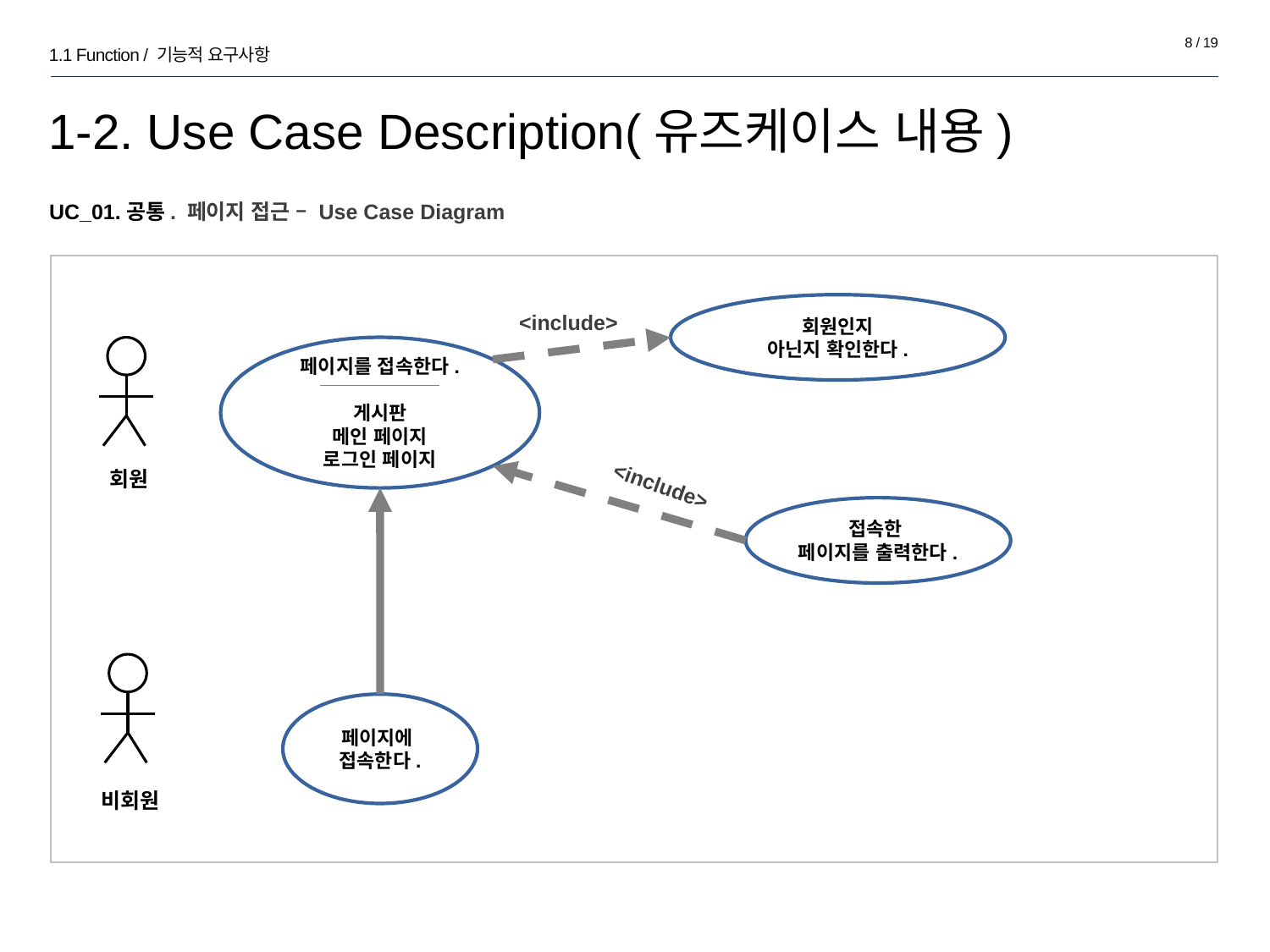

8 / 19
1.1 Function / 기능적 요구사항
# 1-2. Use Case Description(유즈케이스 내용)
UC_01.공통. 페이지 접근 – Use Case Diagram

회원인지
아닌지 확인한다.
<include>

페이지를 접속한다.

게시판
메인 페이지
로그인 페이지
회원
<include>
접속한
페이지를 출력한다.

페이지에
접속한다.
비회원